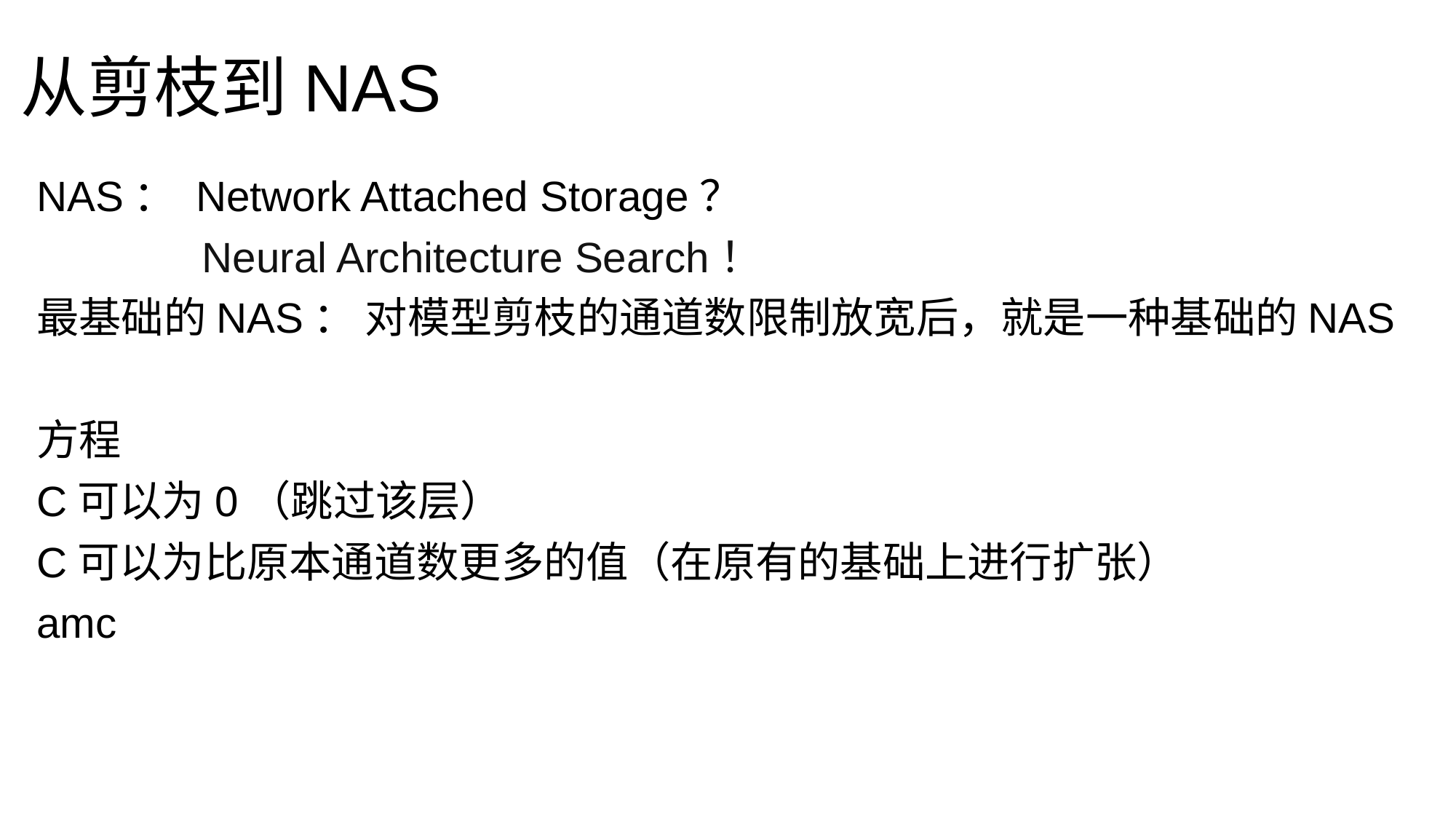

# 从剪枝到NAS
NAS： Network Attached Storage？
              Neural Architecture Search！
最基础的NAS： 对模型剪枝的通道数限制放宽后，就是一种基础的NAS

方程
C可以为0（跳过该层）
C可以为比原本通道数更多的值（在原有的基础上进行扩张）
amc